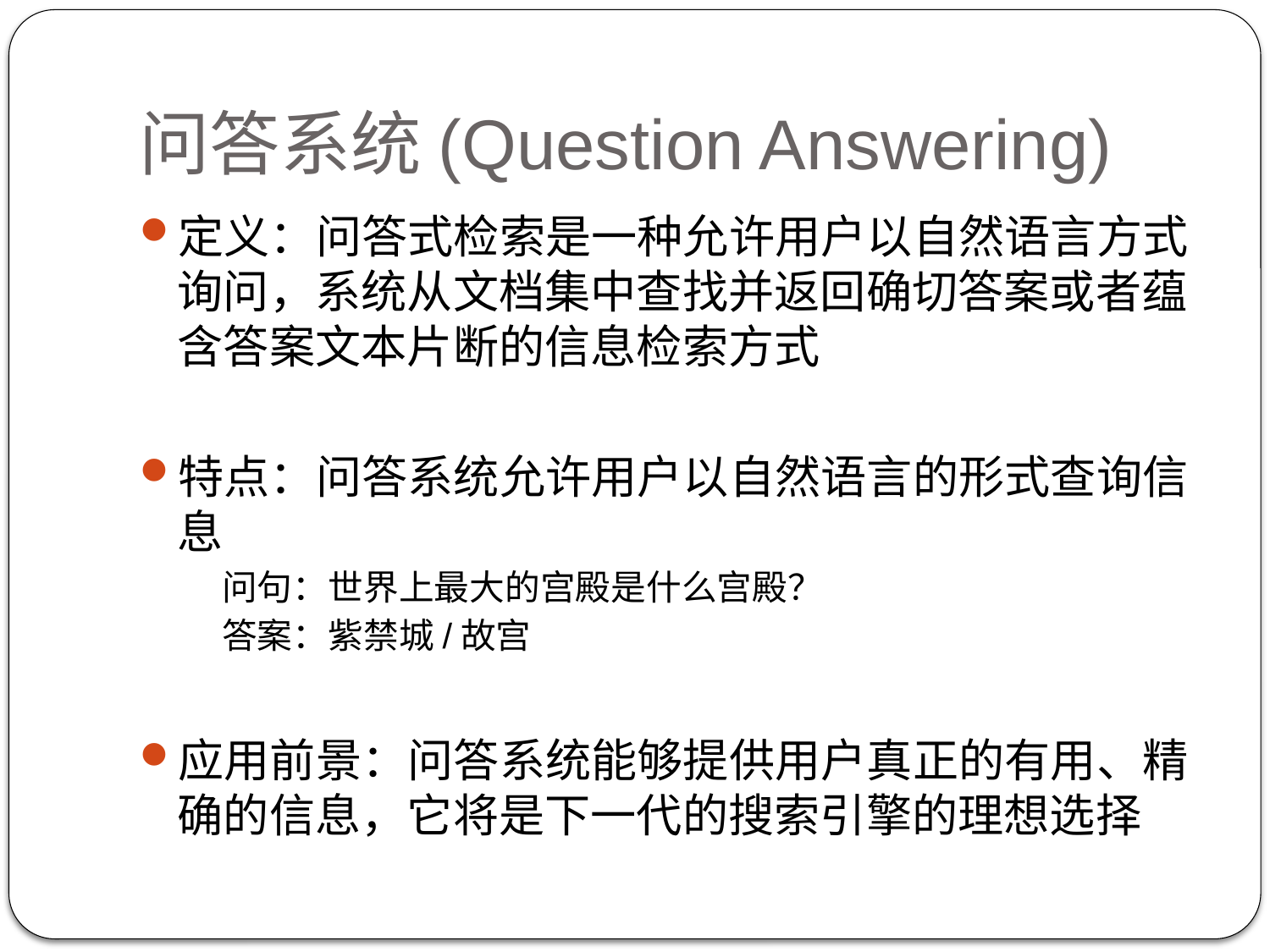

# 问答系统(Question Answering)
定义：问答式检索是一种允许用户以自然语言方式询问，系统从文档集中查找并返回确切答案或者蕴含答案文本片断的信息检索方式

特点：问答系统允许用户以自然语言的形式查询信息
问句：世界上最大的宫殿是什么宫殿？
答案：紫禁城/故宫

应用前景：问答系统能够提供用户真正的有用、精确的信息，它将是下一代的搜索引擎的理想选择